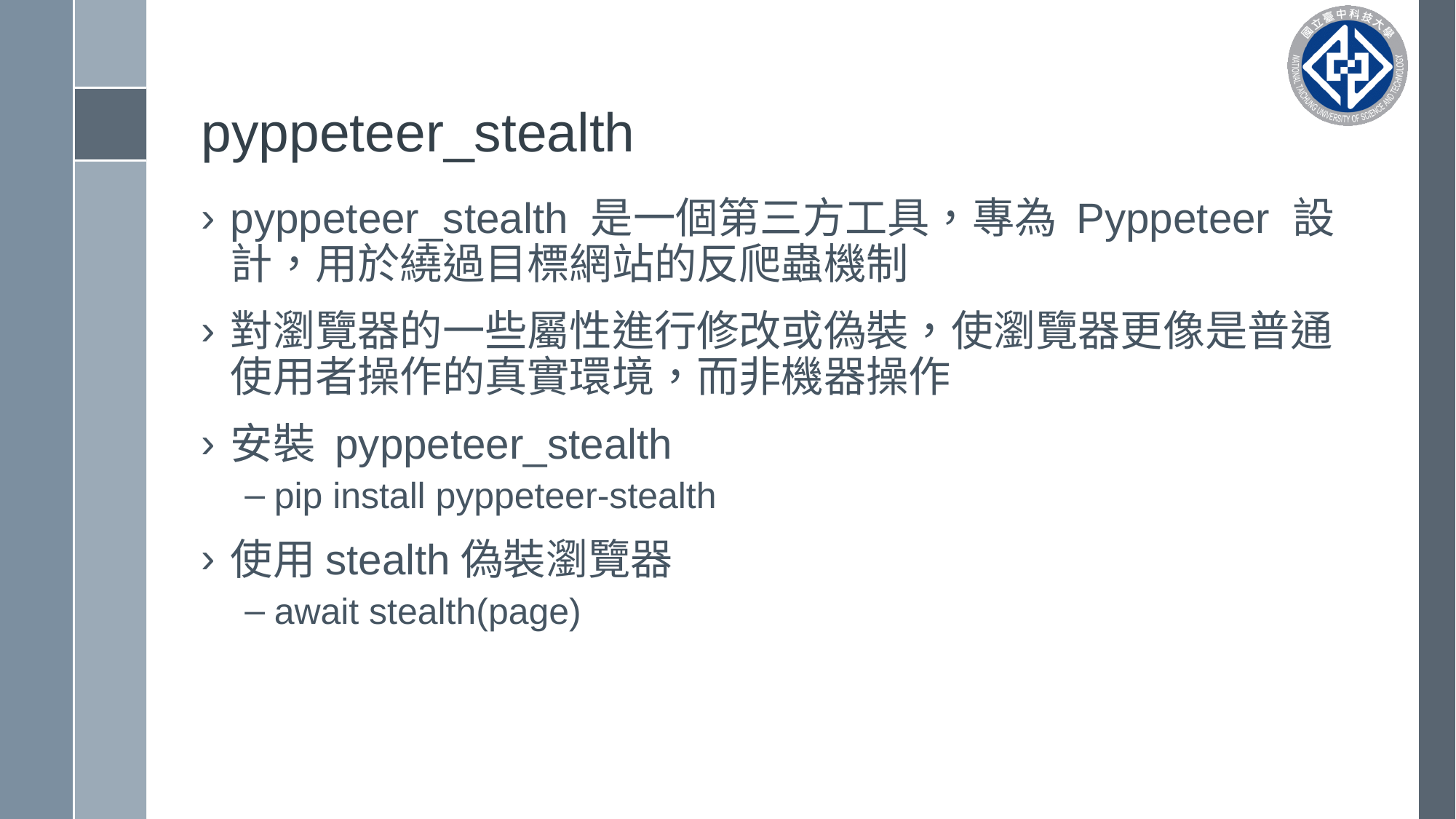

# pyppeteer_stealth
pyppeteer_stealth 是一個第三方工具，專為 Pyppeteer 設計，用於繞過目標網站的反爬蟲機制
對瀏覽器的一些屬性進行修改或偽裝，使瀏覽器更像是普通使用者操作的真實環境，而非機器操作
安裝 pyppeteer_stealth
pip install pyppeteer-stealth
使用stealth偽裝瀏覽器
await stealth(page)